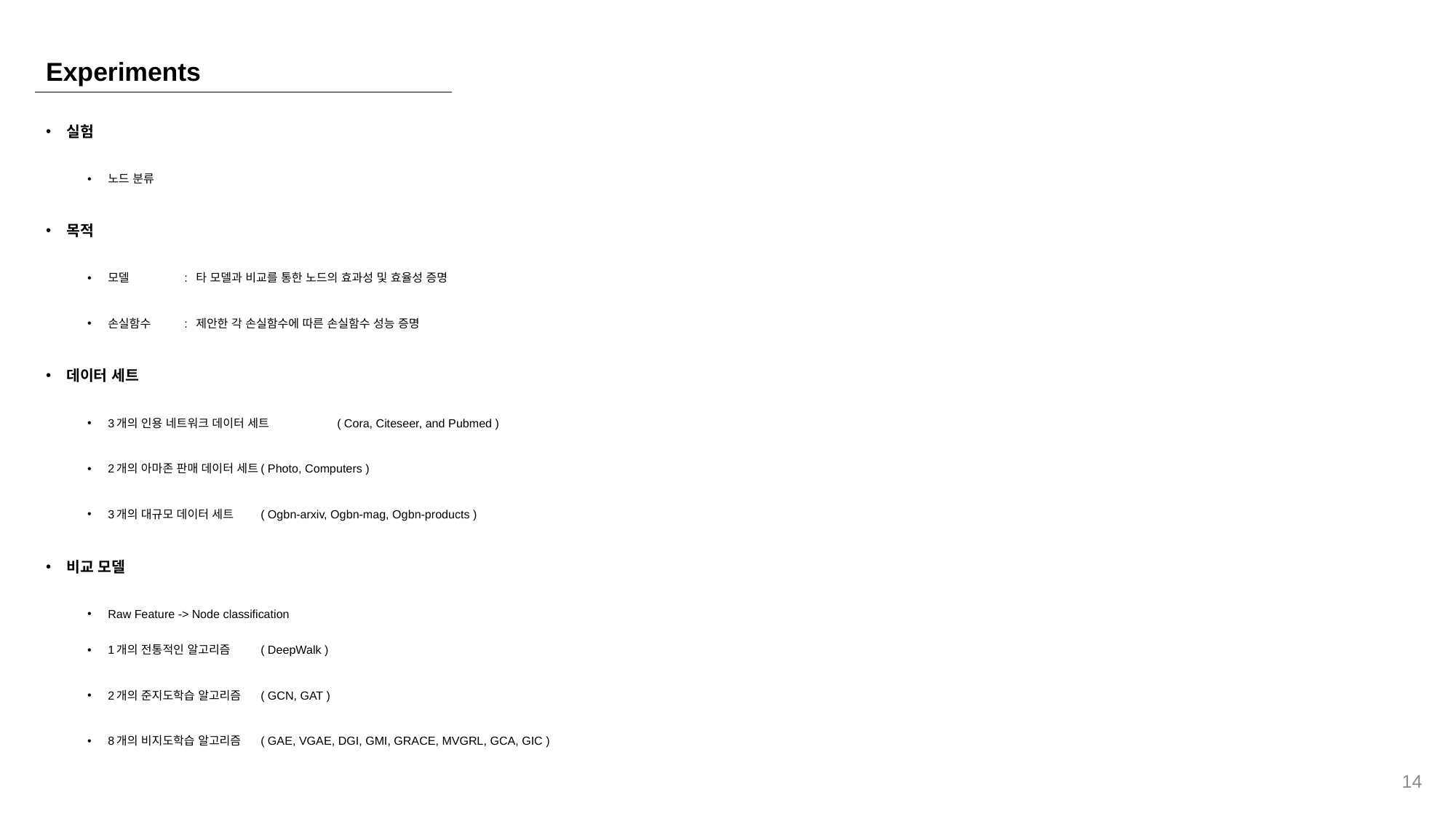

# Experiments
실험

노드 분류

목적

모델	:  타 모델과 비교를 통한 노드의 효과성 및 효율성 증명

손실함수 	:  제안한 각 손실함수에 따른 손실함수 성능 증명

데이터 세트

3개의 인용 네트워크 데이터 세트		( Cora, Citeseer, and Pubmed )

2개의 아마존 판매 데이터 세트		( Photo, Computers )

3개의 대규모 데이터 세트		( Ogbn-arxiv, Ogbn-mag, Ogbn-products )

비교 모델

Raw Feature -> Node classification

1개의 전통적인 알고리즘		( DeepWalk )

2개의 준지도학습 알고리즘		( GCN, GAT )

8개의 비지도학습 알고리즘		( GAE, VGAE, DGI, GMI, GRACE, MVGRL, GCA, GIC )
14